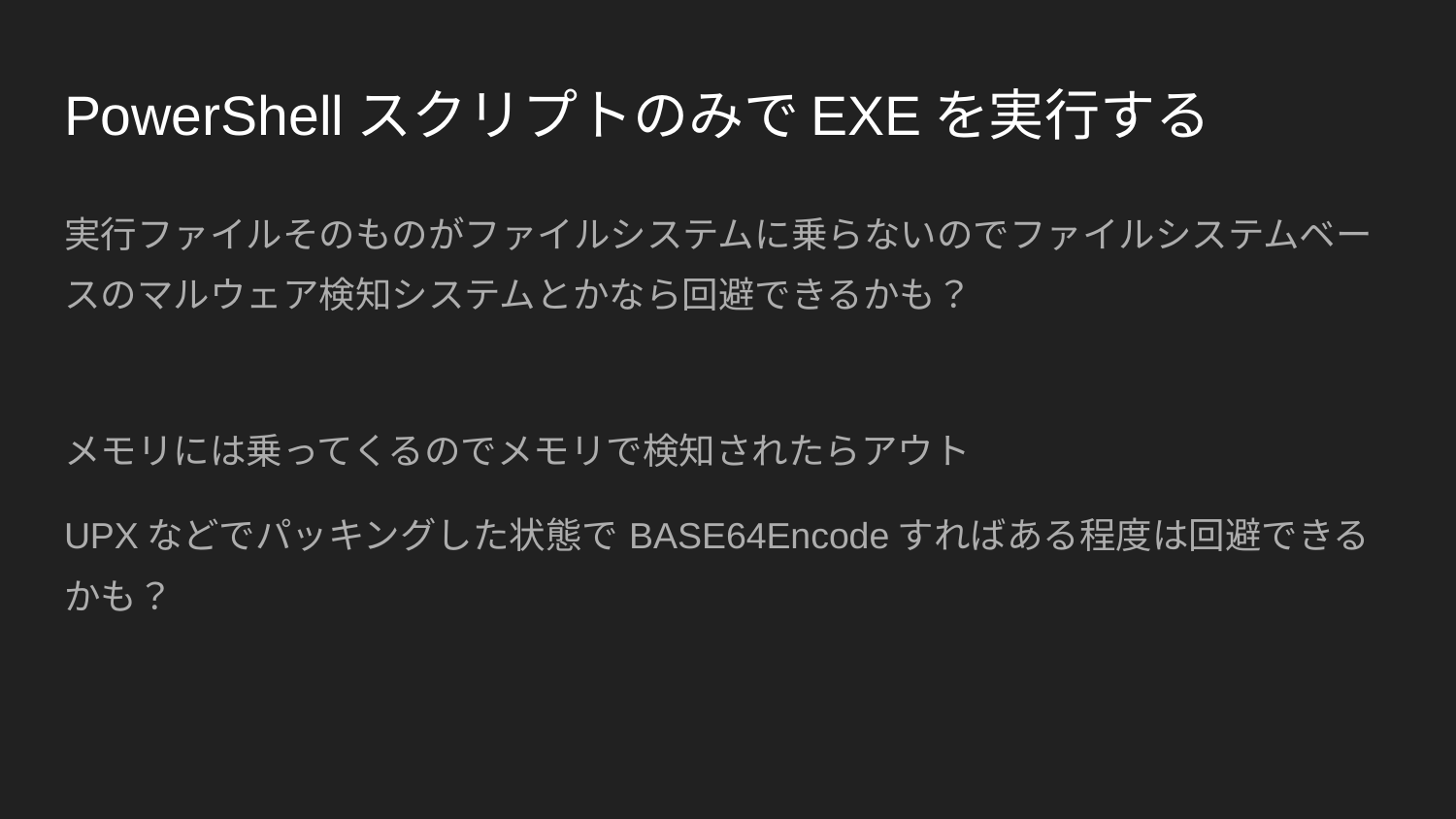

# PowerShellスクリプトのみでEXEを実行する

実行ファイルそのものがファイルシステムに乗らないのでファイルシステムベースのマルウェア検知システムとかなら回避できるかも？

メモリには乗ってくるのでメモリで検知されたらアウト
UPXなどでパッキングした状態でBASE64Encodeすればある程度は回避できるかも？